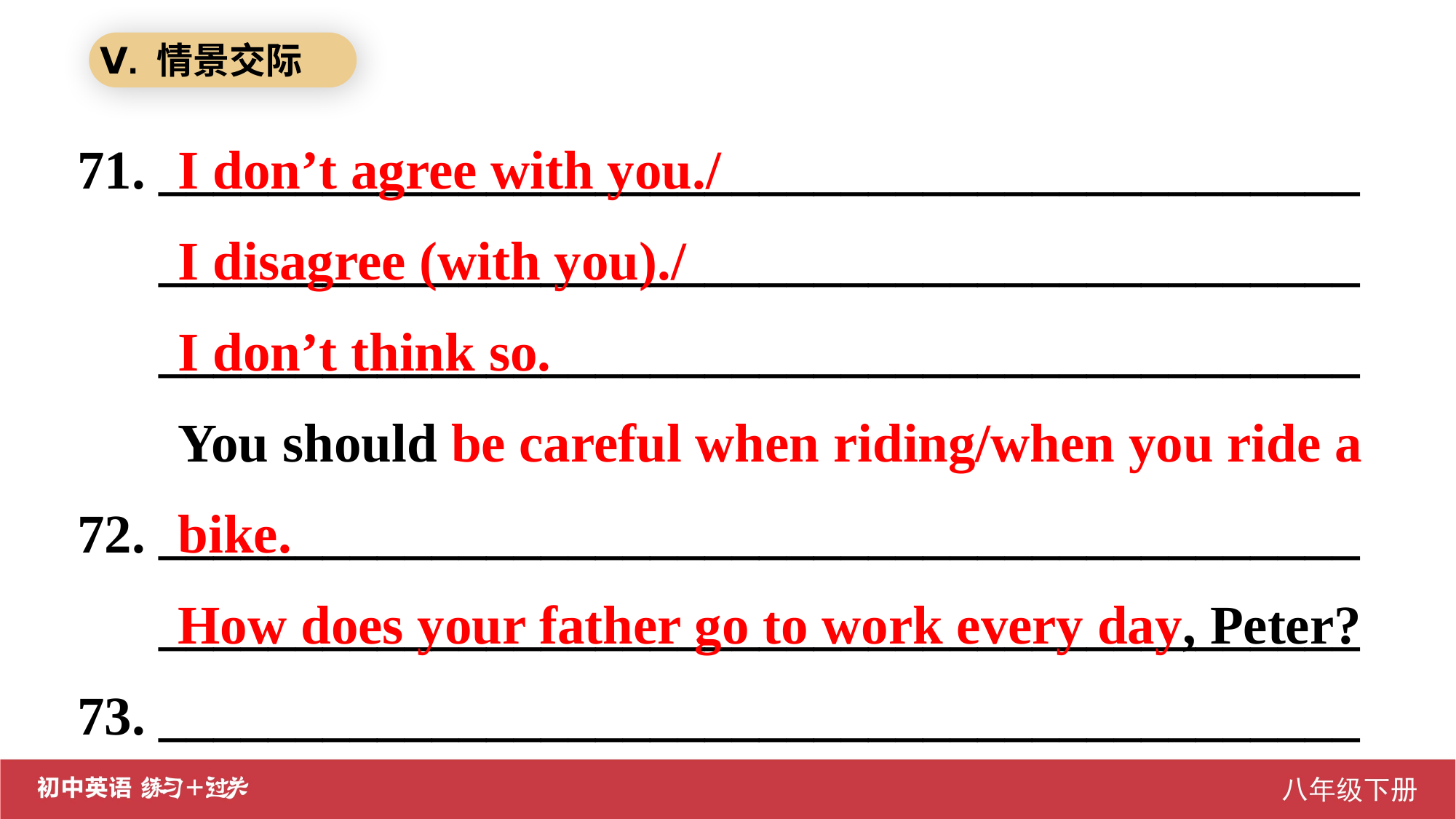

Ⅴ. 情景交际
71. ____________________________________________
      ____________________________________________
      ____________________________________________
72. ____________________________________________
      ____________________________________________
73. ____________________________________________
I don’t agree with you./
I disagree (with you)./
I don’t think so.
You should be careful when riding/when you ride a bike.
How does your father go to work every day, Peter?